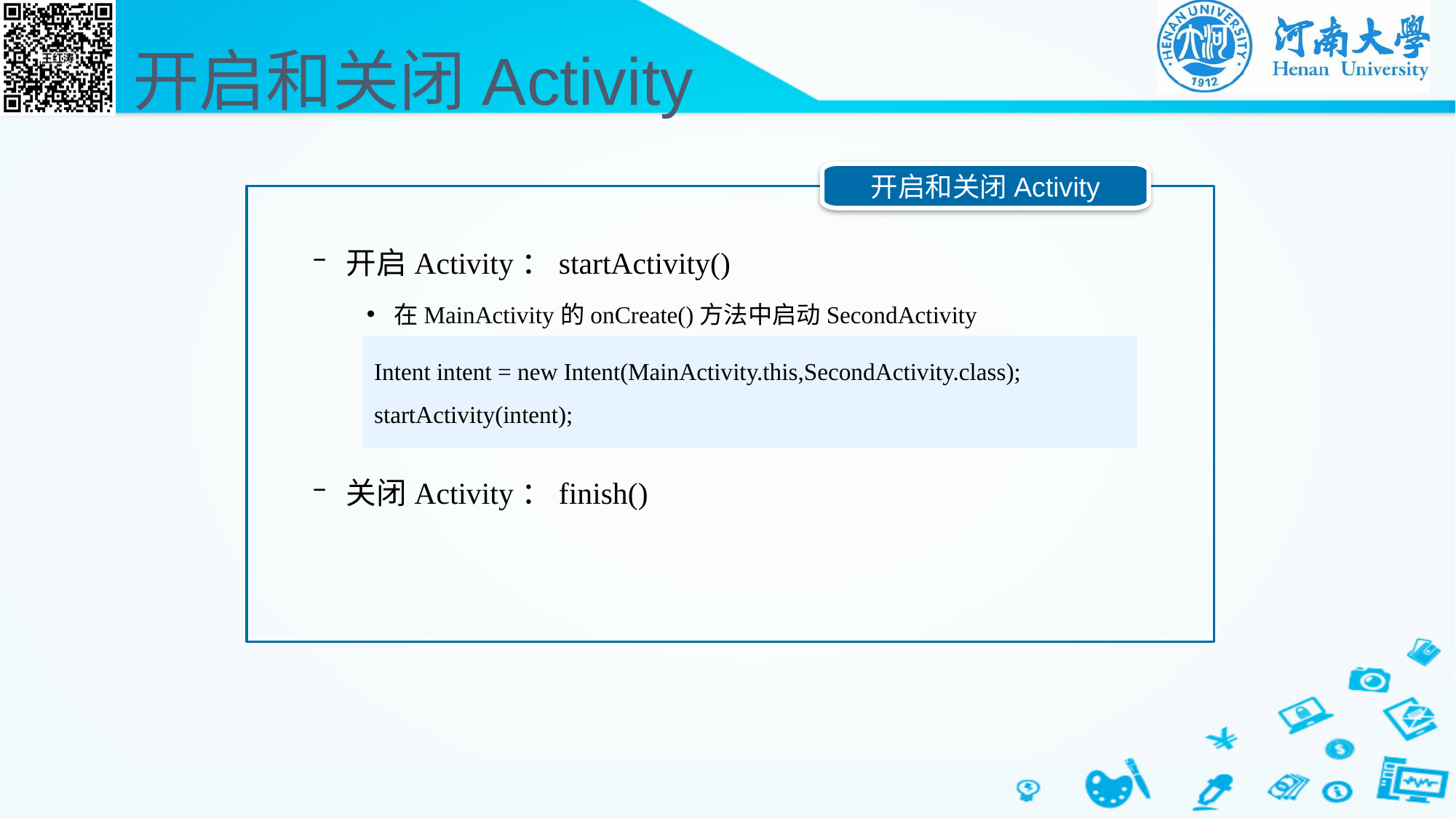

# 开启和关闭Activity
开启和关闭Activity

开启Activity：startActivity()
在MainActivity的onCreate()方法中启动SecondActivity

关闭Activity：finish()

Intent intent = new Intent(MainActivity.this,SecondActivity.class);
startActivity(intent);